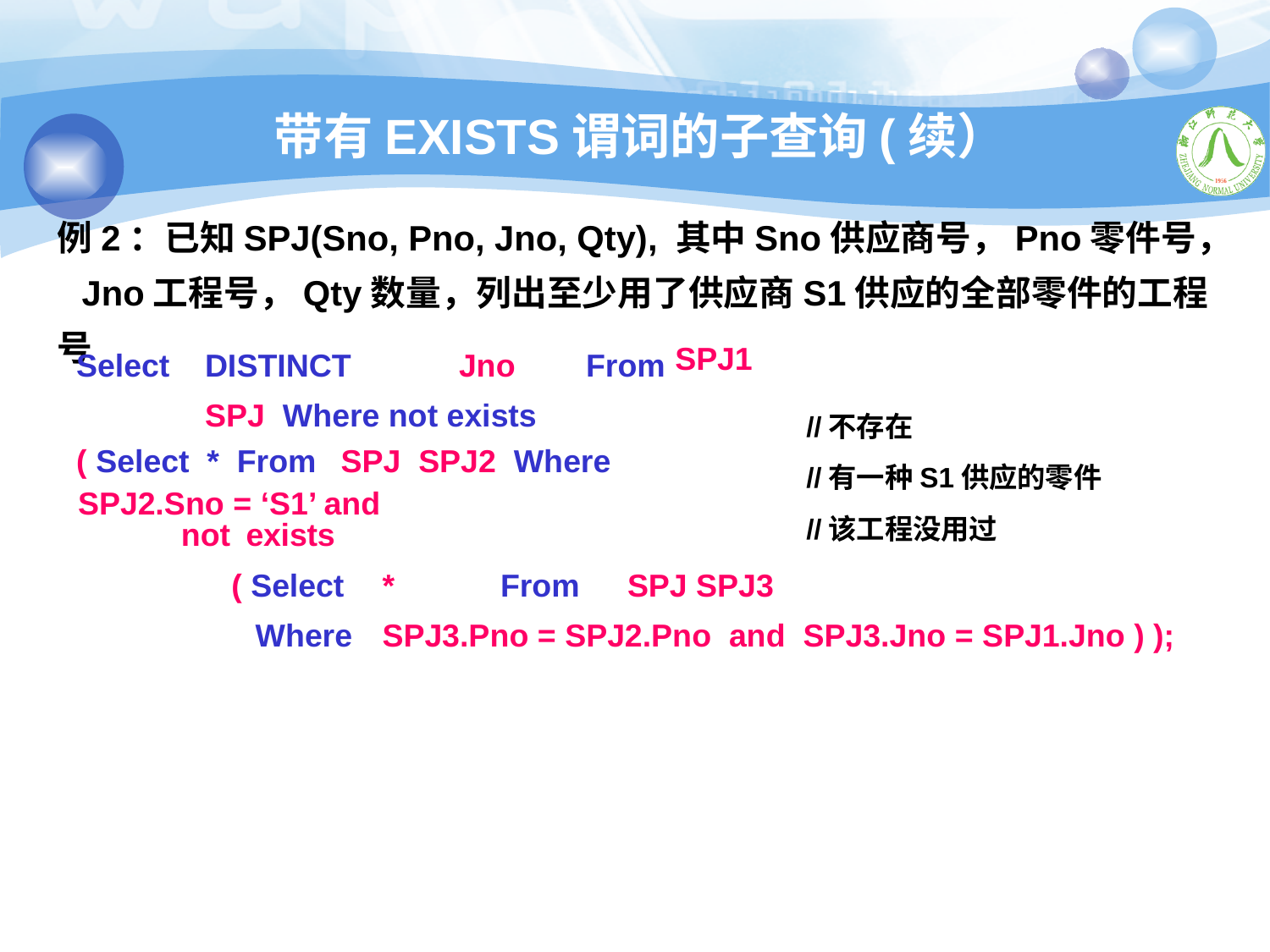

# 带有EXISTS谓词的子查询(续）
例2：已知SPJ(Sno, Pno, Jno, Qty), 其中Sno供应商号，Pno零件号，  Jno工程号，Qty数量，列出至少用了供应商S1供应的全部零件的工程号
Select	DISTINCT	Jno	From	SPJ  Where not exists
( Select  *  From	 SPJ  SPJ2  Where SPJ2.Sno = ‘S1’ and
SPJ1
//不存在
//有一种S1供应的零件
//该工程没用过
not exists
( Select	 *	From	SPJ SPJ3
 Where	 SPJ3.Pno = SPJ2.Pno  and  SPJ3.Jno = SPJ1.Jno ) );